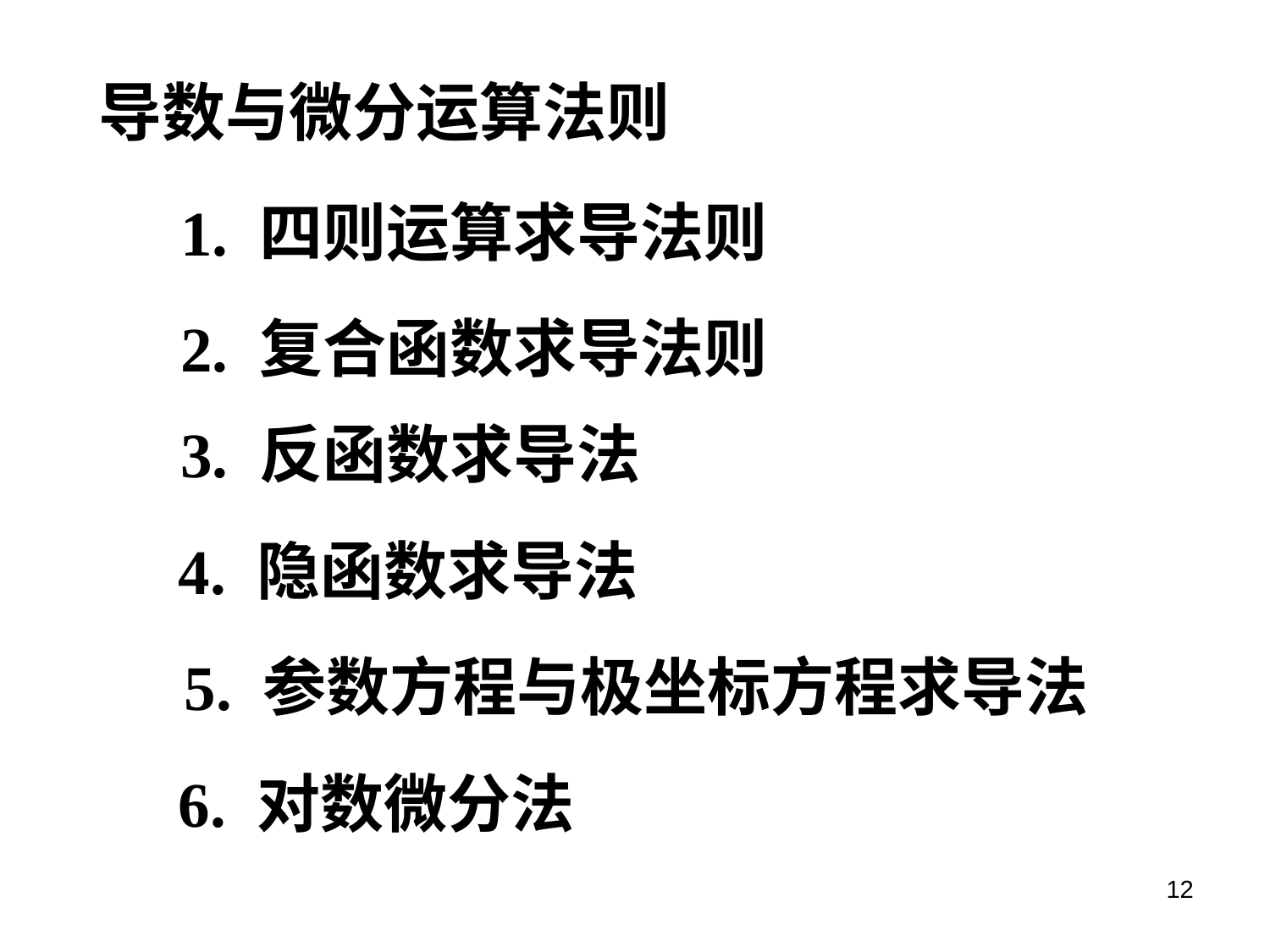

导数与微分运算法则
1. 四则运算求导法则
2. 复合函数求导法则
3. 反函数求导法
4. 隐函数求导法
5. 参数方程与极坐标方程求导法
6. 对数微分法
12